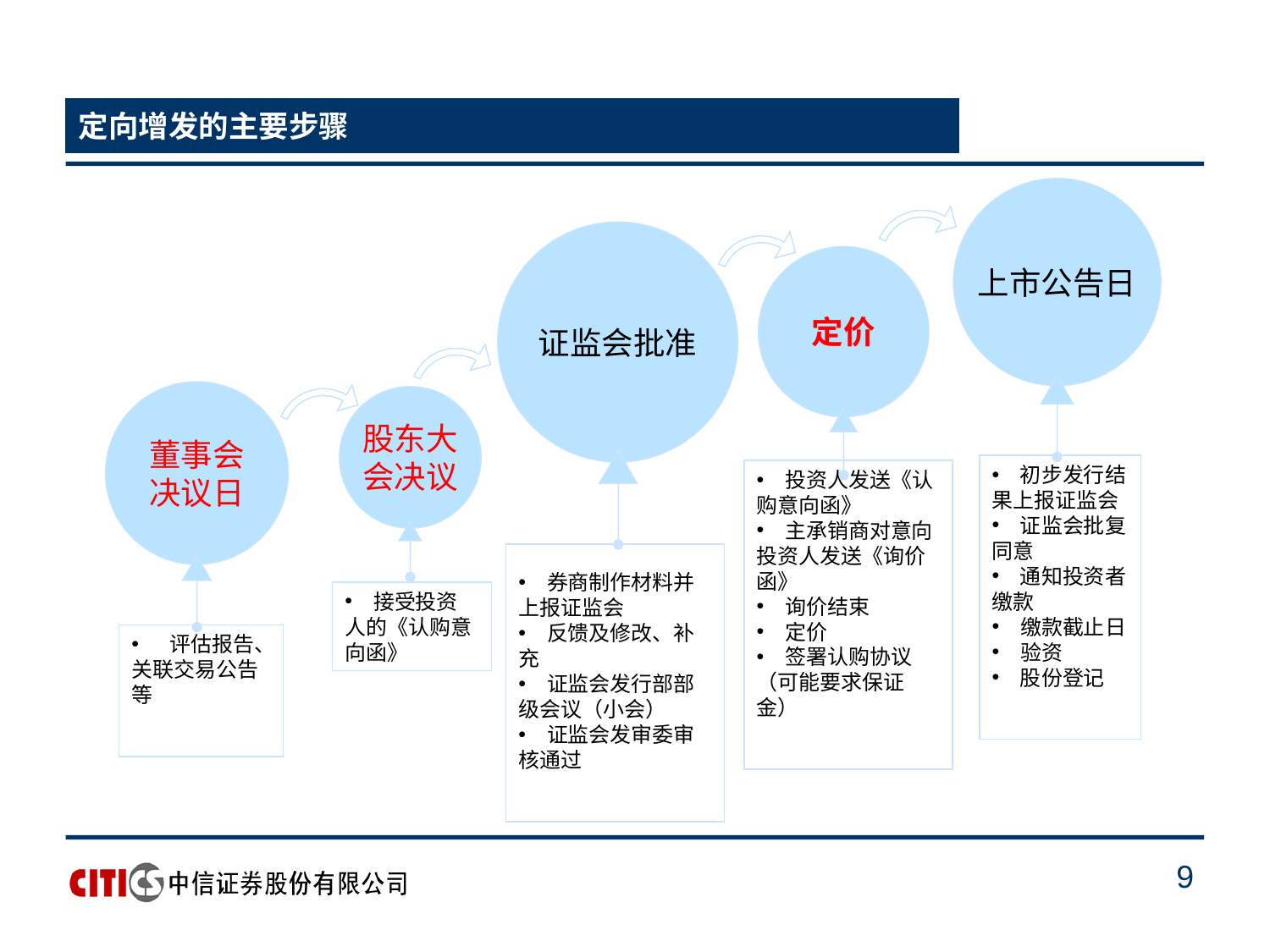

# 定向增发的主要步骤
上市公告日

　初步发行结果上报证监会
　证监会批复同意
　通知投资者缴款
　缴款截止日
　验资
　股份登记

证监会批准

　券商制作材料并上报证监会
　反馈及修改、补充
　证监会发行部部级会议（小会）
　证监会发审委审核通过

定价

　投资人发送《认购意向函》
　主承销商对意向投资人发送《询价函》
　询价结束
　定价
　签署认购协议（可能要求保证金）

董事会
决议日

股东大
会决议

　接受投资人的《认购意向函》

 　评估报告、关联交易公告等

9